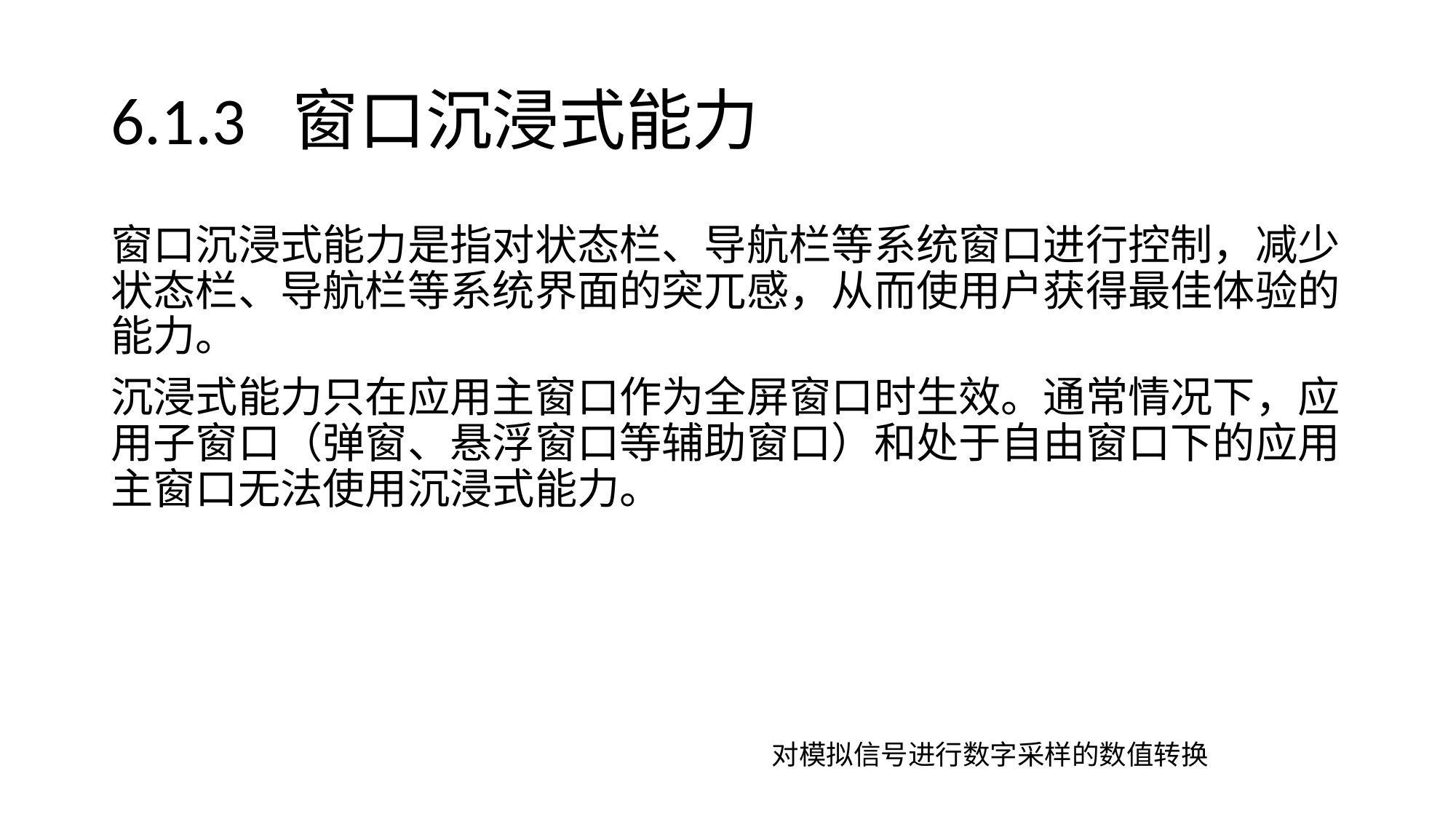

# 6.1.3  窗口沉浸式能力
窗口沉浸式能力是指对状态栏、导航栏等系统窗口进行控制，减少状态栏、导航栏等系统界面的突兀感，从而使用户获得最佳体验的能力。
沉浸式能力只在应用主窗口作为全屏窗口时生效。通常情况下，应用子窗口（弹窗、悬浮窗口等辅助窗口）和处于自由窗口下的应用主窗口无法使用沉浸式能力。
对模拟信号进行数字采样的数值转换